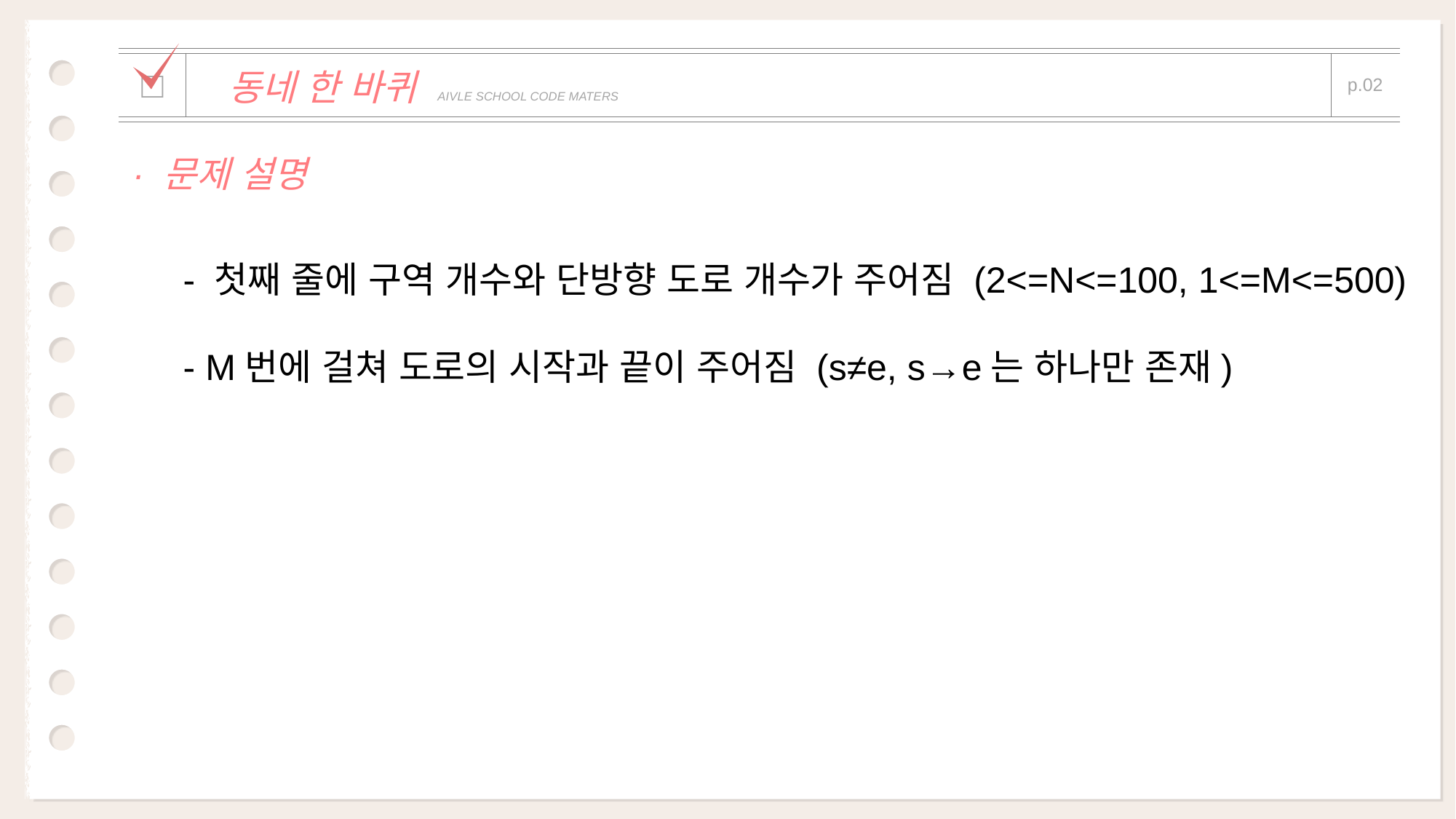

|  |  |  |
| --- | --- | --- |
| □ | 동네 한 바퀴 AIVLE SCHOOL CODE MATERS | p.02 |
|  |  |  |
· 문제 설명
- 첫째 줄에 구역 개수와 단방향 도로 개수가 주어짐 (2<=N<=100, 1<=M<=500)

- M번에 걸쳐 도로의 시작과 끝이 주어짐 (s≠e, s→e는 하나만 존재)